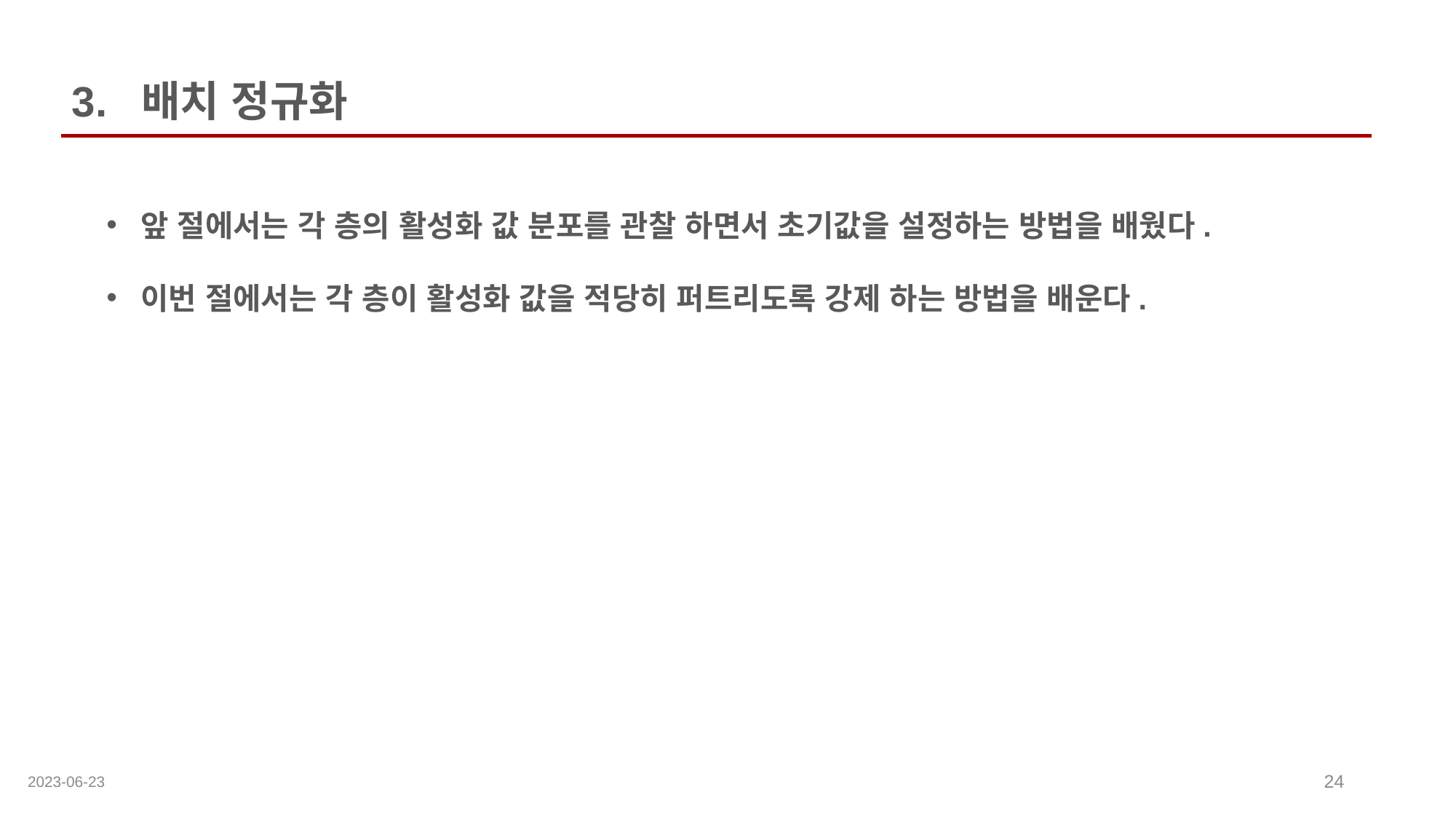

3.  배치 정규화
앞 절에서는 각 층의 활성화 값 분포를 관찰 하면서 초기값을 설정하는 방법을 배웠다.

이번 절에서는 각 층이 활성화 값을 적당히 퍼트리도록 강제 하는 방법을 배운다.
2023-06-23
24